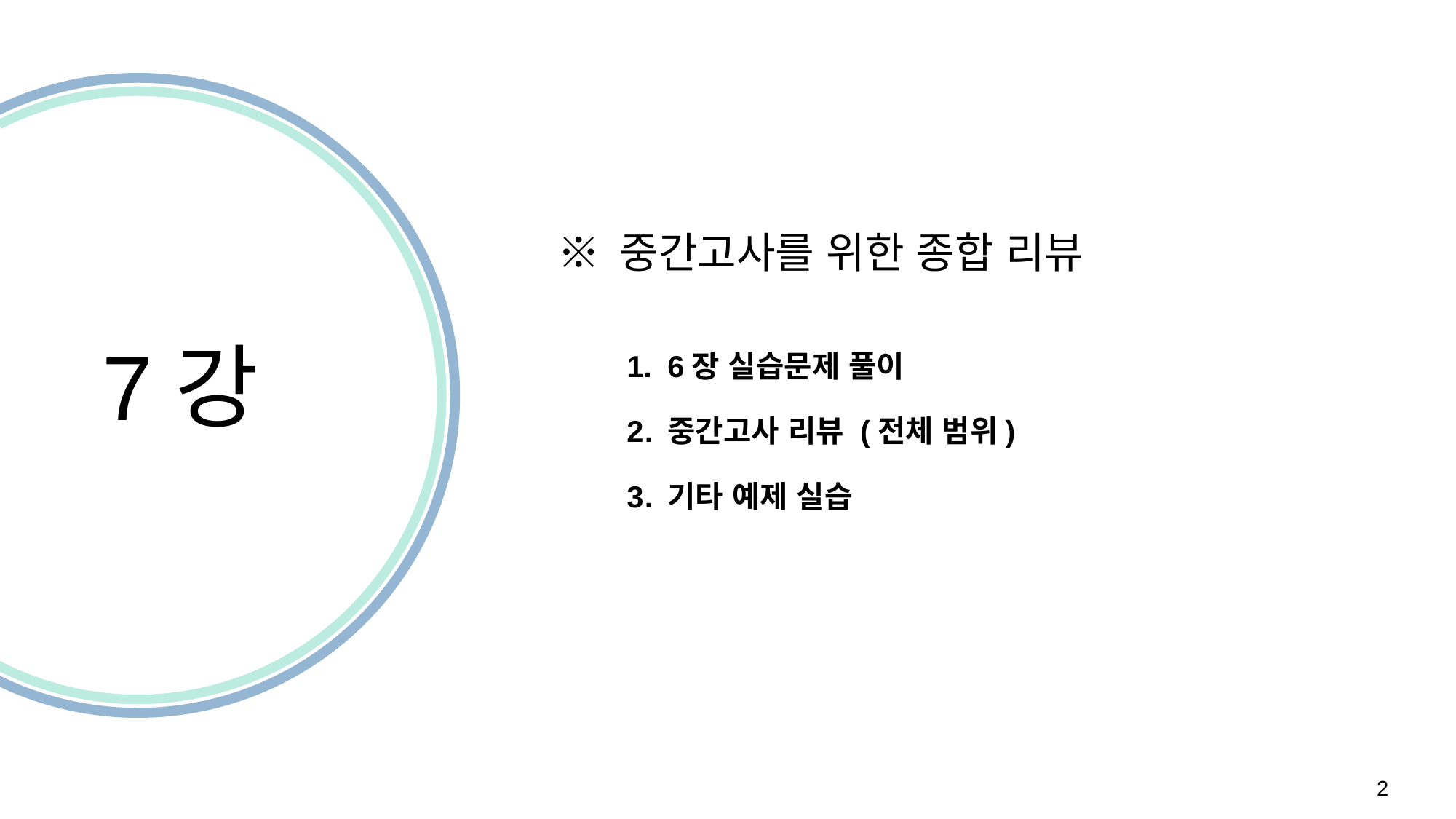

※ 중간고사를 위한 종합 리뷰
7강
6장 실습문제 풀이
중간고사 리뷰 (전체 범위)
기타 예제 실습